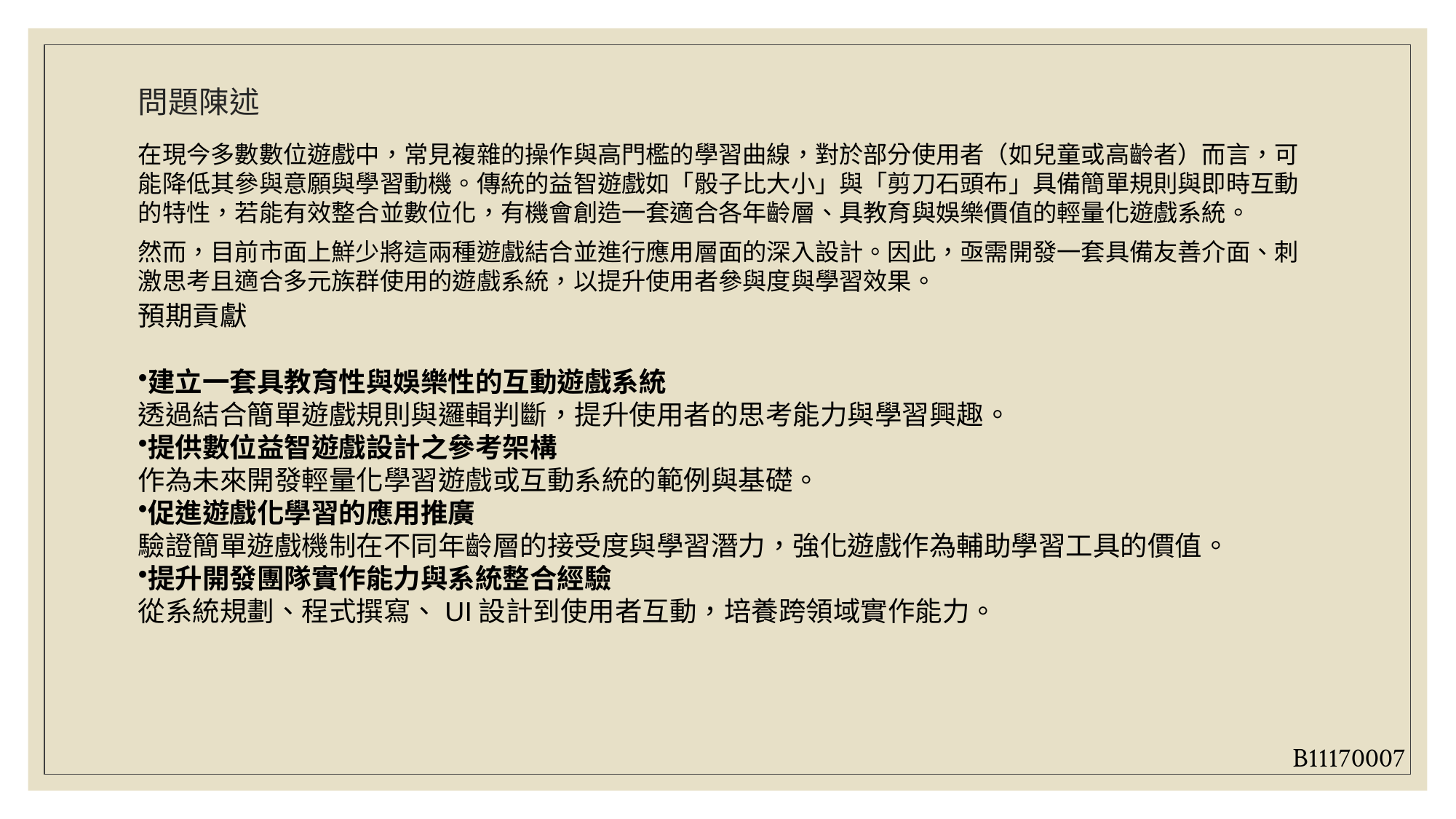

# 問題陳述
在現今多數數位遊戲中，常見複雜的操作與高門檻的學習曲線，對於部分使用者（如兒童或高齡者）而言，可能降低其參與意願與學習動機。傳統的益智遊戲如「骰子比大小」與「剪刀石頭布」具備簡單規則與即時互動的特性，若能有效整合並數位化，有機會創造一套適合各年齡層、具教育與娛樂價值的輕量化遊戲系統。
然而，目前市面上鮮少將這兩種遊戲結合並進行應用層面的深入設計。因此，亟需開發一套具備友善介面、刺激思考且適合多元族群使用的遊戲系統，以提升使用者參與度與學習效果。

預期貢獻
建立一套具教育性與娛樂性的互動遊戲系統
透過結合簡單遊戲規則與邏輯判斷，提升使用者的思考能力與學習興趣。
提供數位益智遊戲設計之參考架構
作為未來開發輕量化學習遊戲或互動系統的範例與基礎。
促進遊戲化學習的應用推廣
驗證簡單遊戲機制在不同年齡層的接受度與學習潛力，強化遊戲作為輔助學習工具的價值。
提升開發團隊實作能力與系統整合經驗
從系統規劃、程式撰寫、UI設計到使用者互動，培養跨領域實作能力。
B11170007